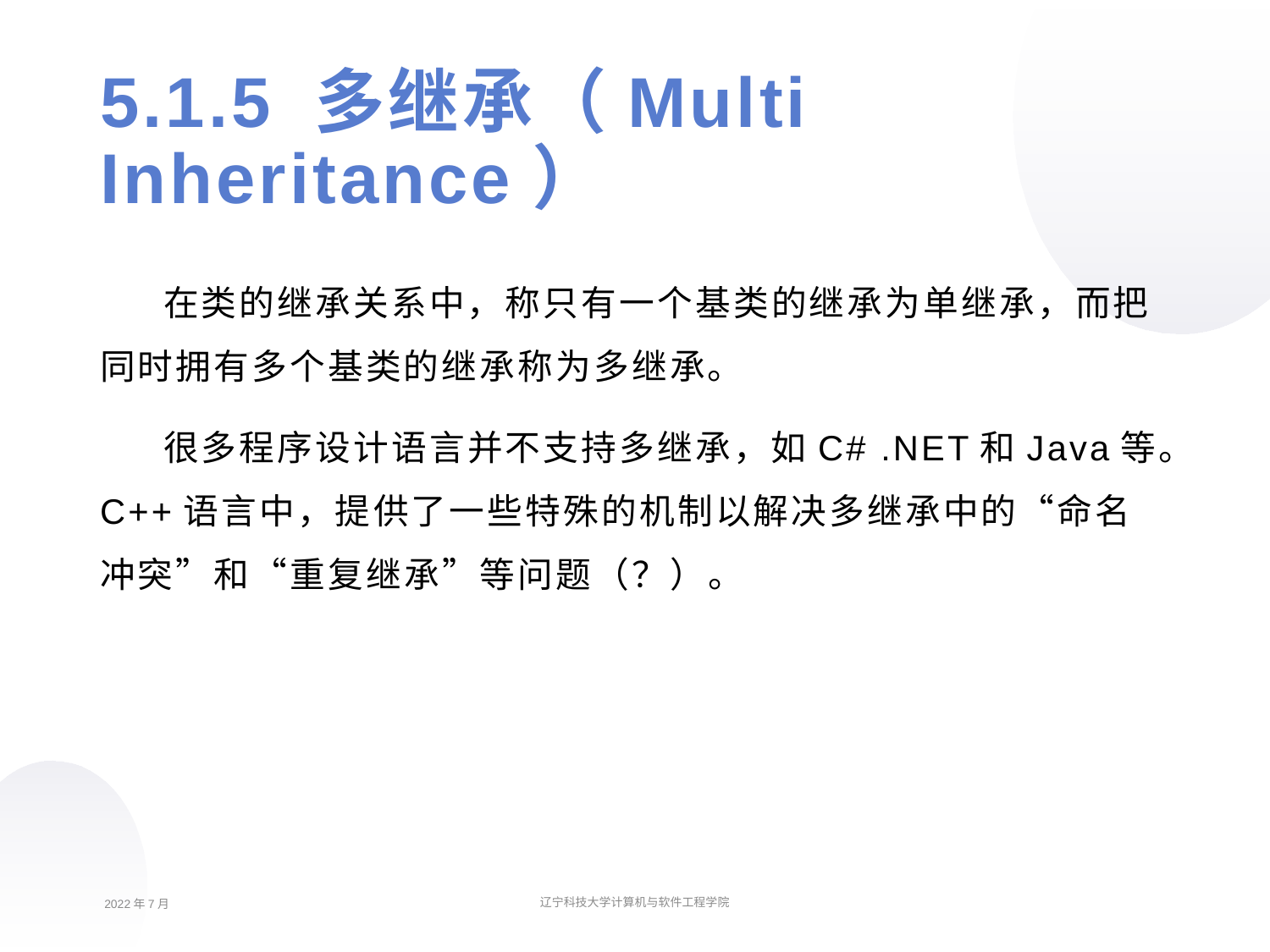

5.1.5 多继承（Multi Inheritance）
在类的继承关系中，称只有一个基类的继承为单继承，而把同时拥有多个基类的继承称为多继承。
很多程序设计语言并不支持多继承，如C# .NET和Java等。C++语言中，提供了一些特殊的机制以解决多继承中的“命名冲突”和“重复继承”等问题（？）。

2022年7月
辽宁科技大学计算机与软件工程学院
39